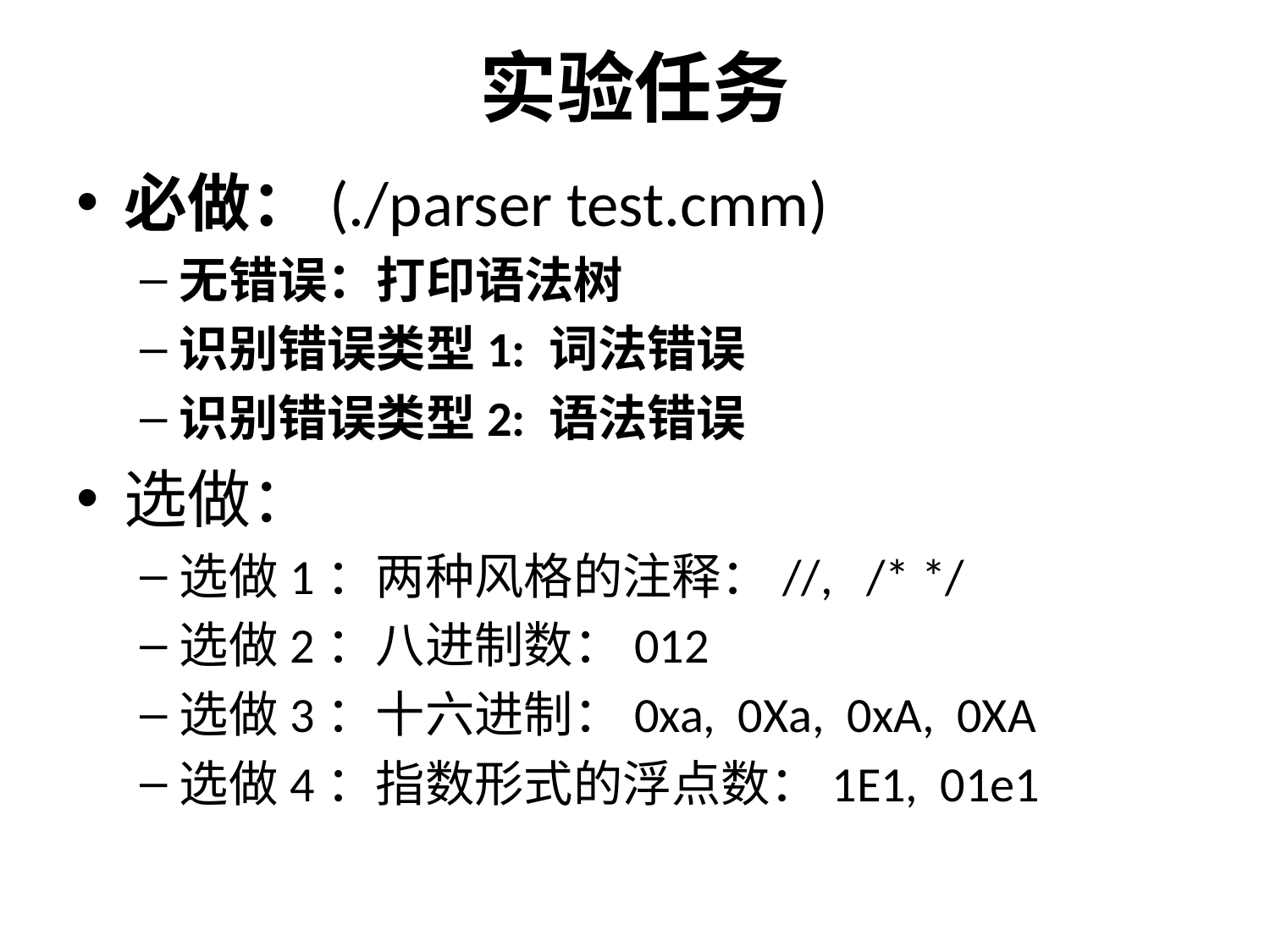

# 实验任务
必做：(./parser test.cmm)
无错误：打印语法树
识别错误类型1: 词法错误
识别错误类型2: 语法错误
选做：
选做1：两种风格的注释：//,   /* */
选做2：八进制数：012
选做3：十六进制：0xa,  0Xa,  0xA,  0XA
选做4：指数形式的浮点数：1E1,  01e1